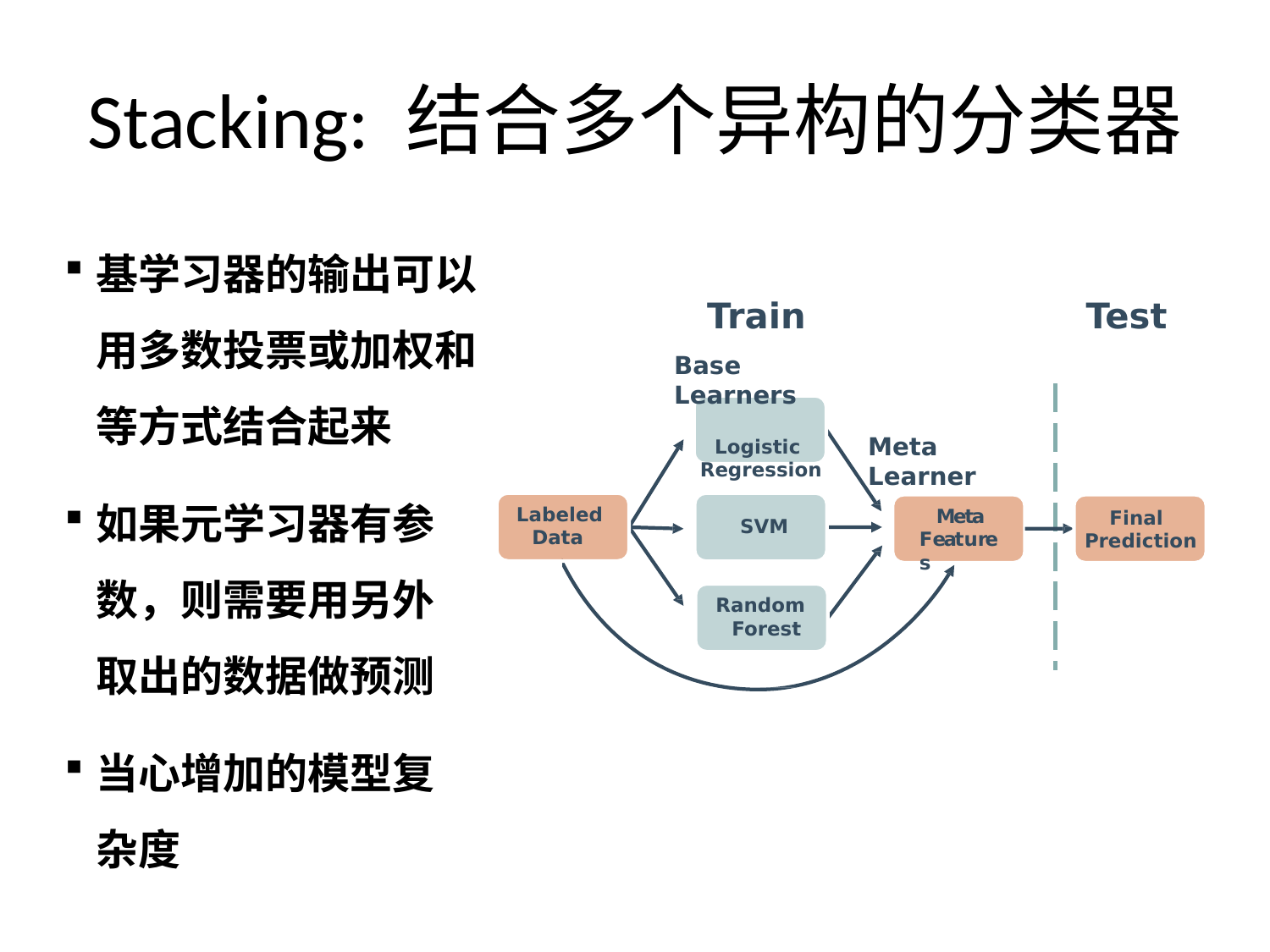

# Stacking: 结合多个异构的分类器
基学习器的输出可以用多数投票或加权和等方式结合起来
如果元学习器有参数，则需要用另外取出的数据做预测
当心增加的模型复杂度
Train
Base Learners
Logistic  Regression
Test

Meta Learner

Labeled  Data
Meta  Features
Final  Prediction
SVM

Random  Forest